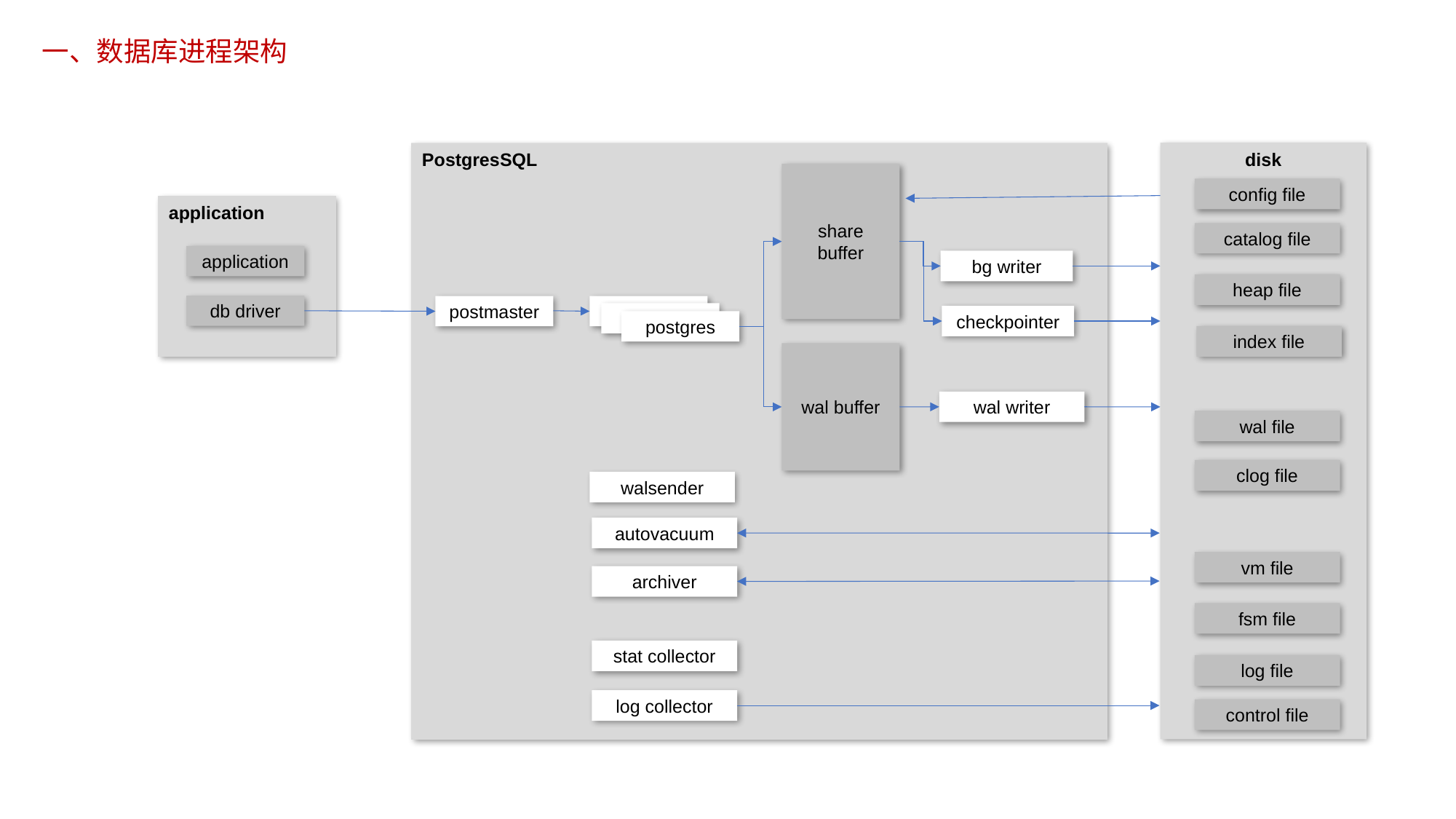

一、数据库进程架构
disk
PostgresSQL
share buffer
config file
application
catalog file
application
bg writer
heap file
db driver
postmaster
Postgres
Postgres
checkpointer
postgres
index file
wal buffer
wal writer
wal file
clog file
walsender
autovacuum
vm file
archiver
fsm file
stat collector
log file
log collector
control file